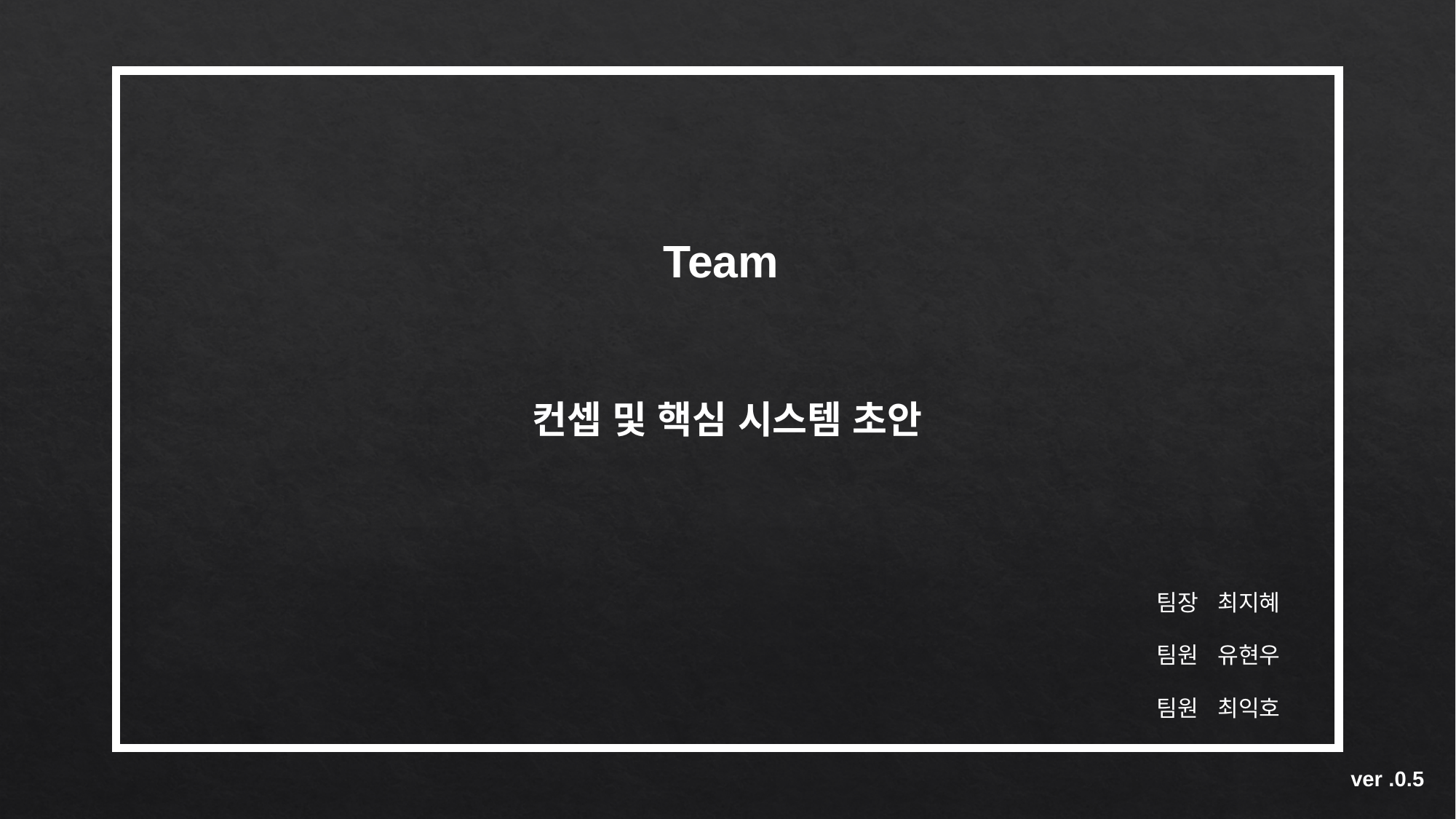

Team

컨셉 및 핵심 시스템 초안
팀장   최지혜

팀원   유현우

팀원   최익호
ver .0.5